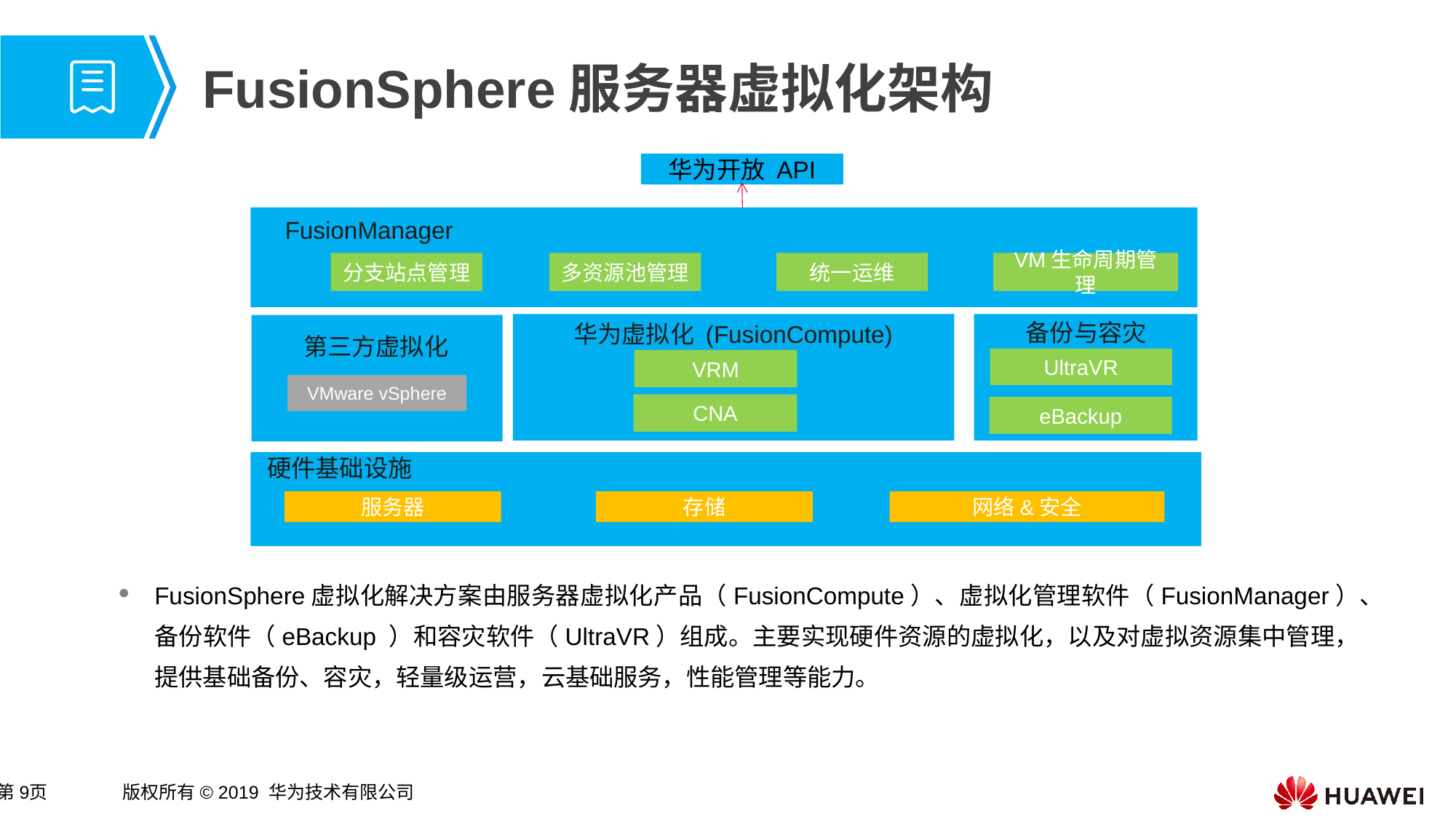

# FusionSphere服务器虚拟化架构
华为开放 API

FusionManager
多资源池管理
分支站点管理
统一运维
VM生命周期管理
备份与容灾
华为虚拟化 (FusionCompute)

第三方虚拟化
UltraVR
VRM
VMware vSphere
CNA
eBackup
硬件基础设施

服务器
存储
网络&安全
FusionSphere虚拟化解决方案由服务器虚拟化产品（FusionCompute）、虚拟化管理软件（FusionManager）、备份软件（eBackup ）和容灾软件（UltraVR）组成。主要实现硬件资源的虚拟化，以及对虚拟资源集中管理，提供基础备份、容灾，轻量级运营，云基础服务，性能管理等能力。